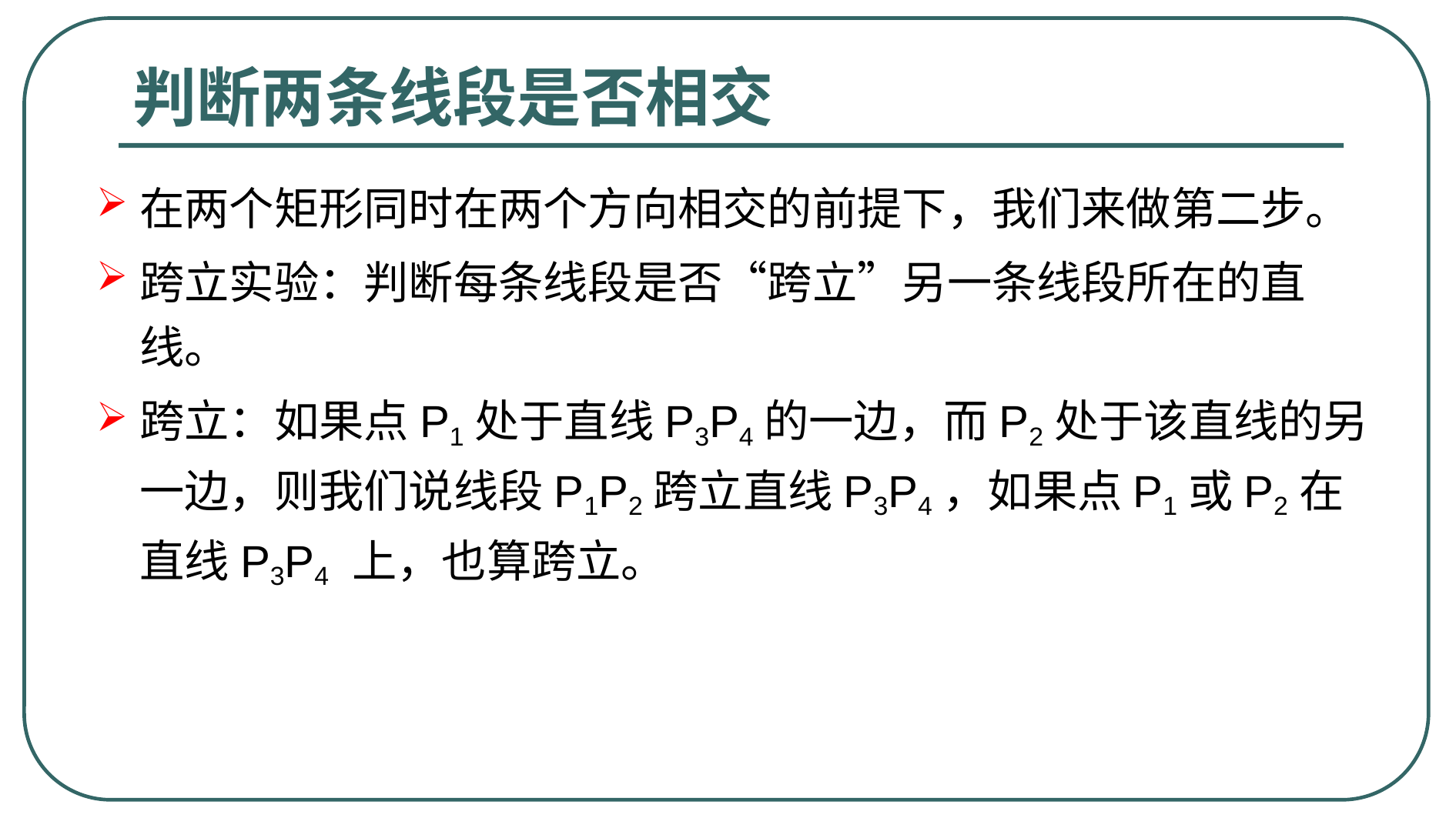

# 判断两条线段是否相交
在两个矩形同时在两个方向相交的前提下，我们来做第二步。
跨立实验：判断每条线段是否“跨立”另一条线段所在的直线。
跨立：如果点P1处于直线P3P4的一边，而P2处于该直线的另一边，则我们说线段P1P2跨立直线P3P4，如果点P1或P2在直线P3P4 上，也算跨立。